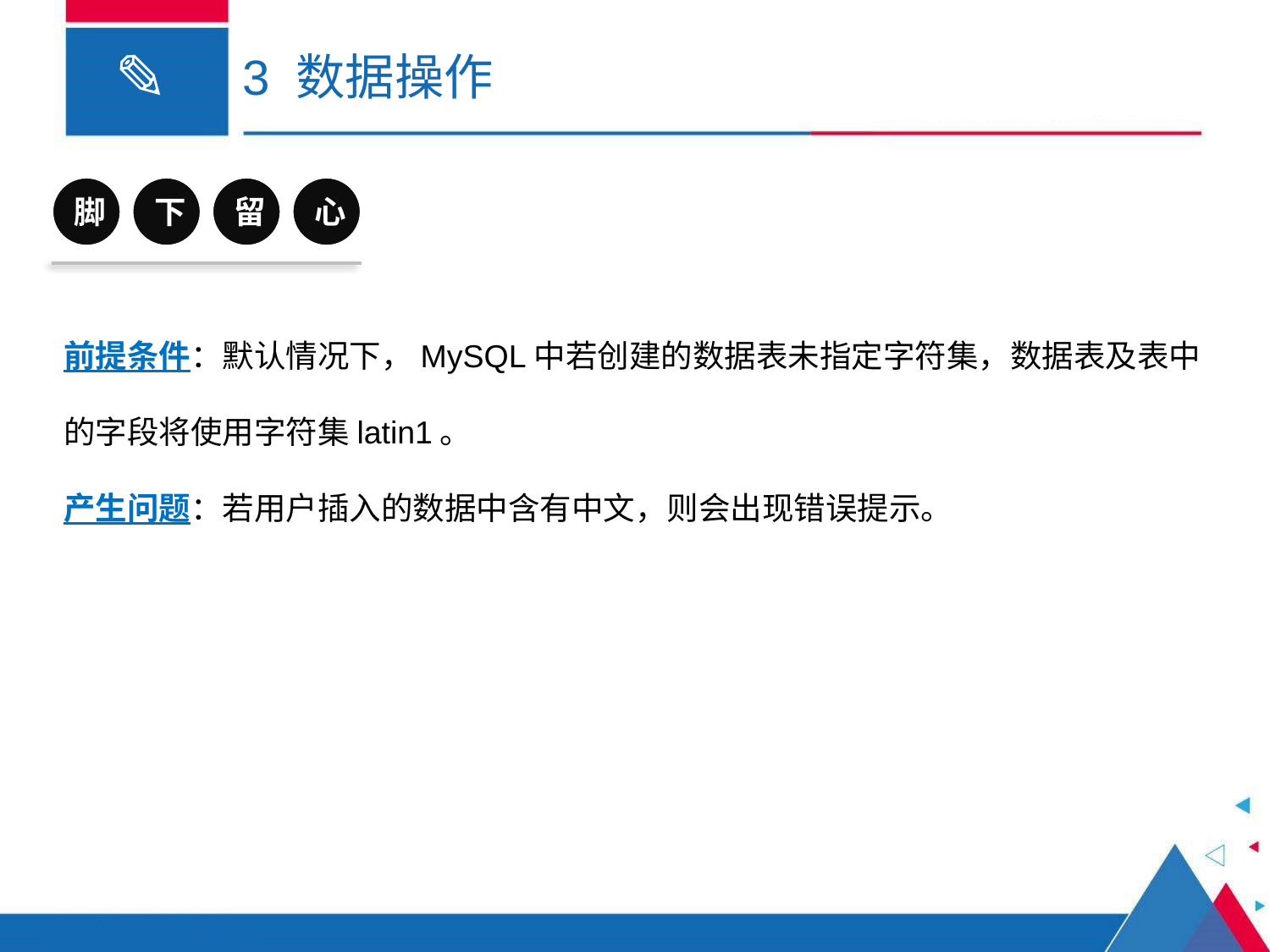

# 3 数据操作
脚
下
留
心
前提条件：默认情况下，MySQL中若创建的数据表未指定字符集，数据表及表中的字段将使用字符集latin1。
产生问题：若用户插入的数据中含有中文，则会出现错误提示。